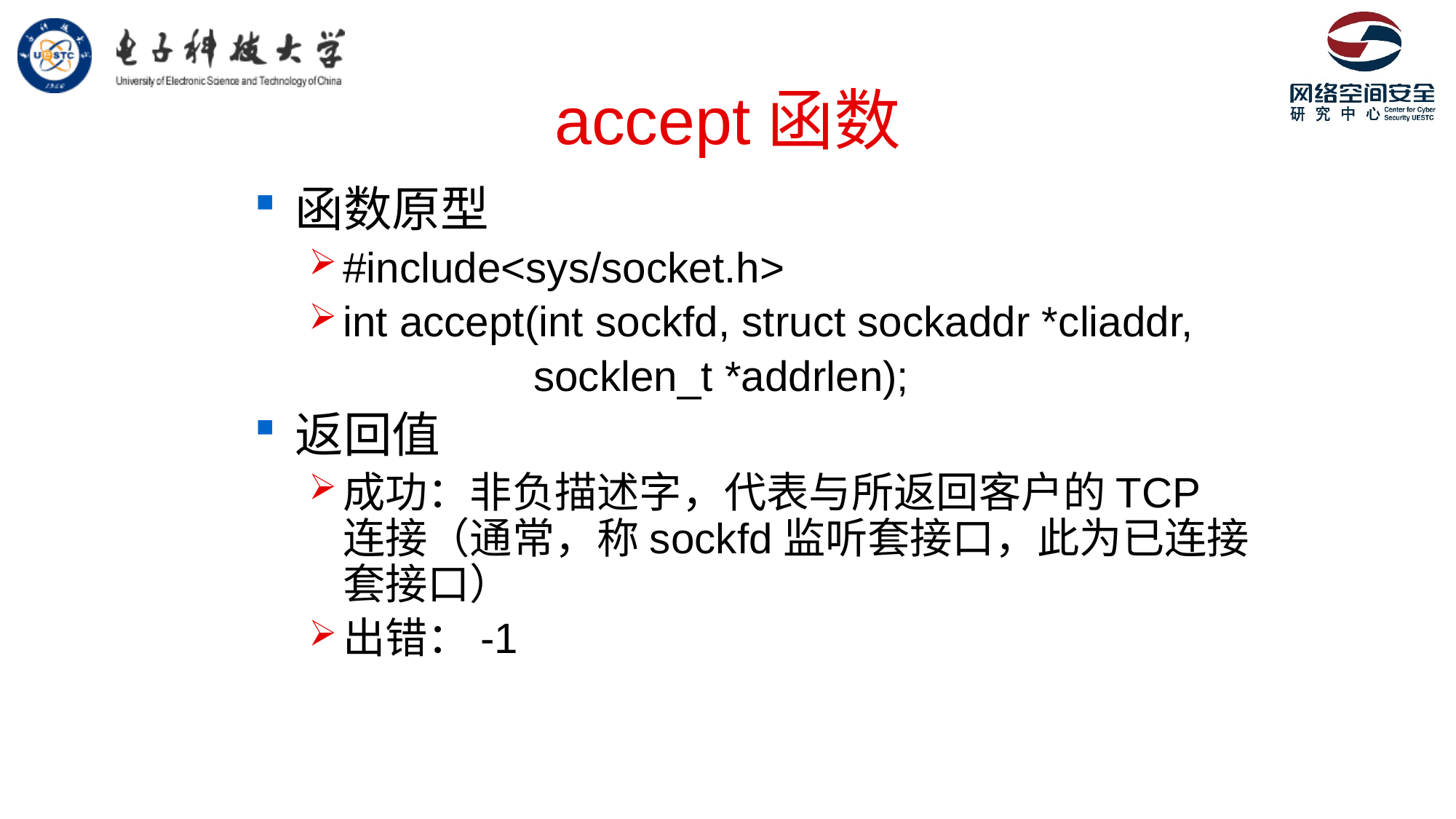

# accept函数
函数原型
#include<sys/socket.h>
int accept(int sockfd, struct sockaddr *cliaddr,
                   socklen_t *addrlen);
返回值
成功：非负描述字，代表与所返回客户的TCP连接（通常，称sockfd监听套接口，此为已连接套接口）
出错：-1